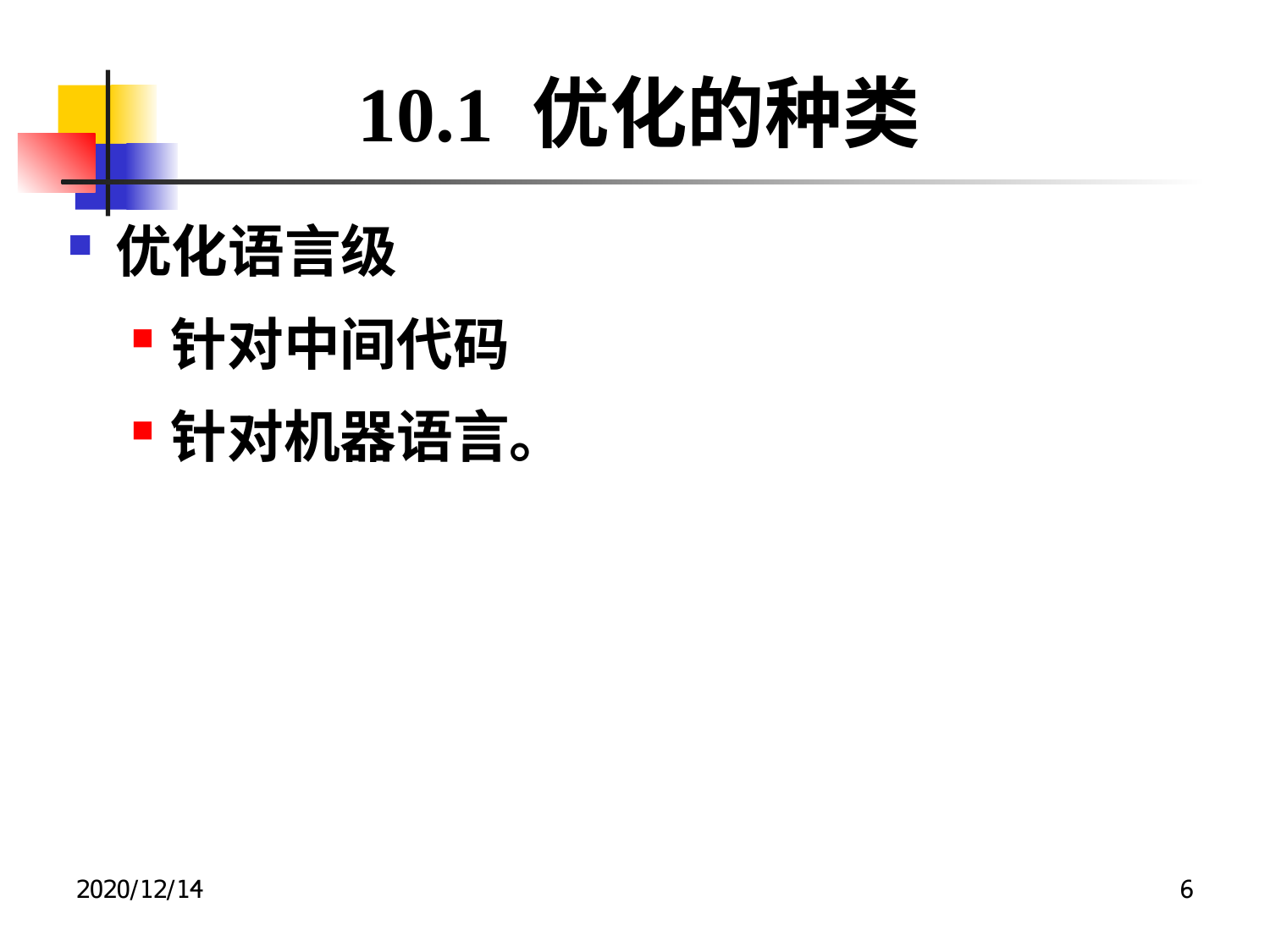

10.1 优化的种类
优化语言级
针对中间代码
针对机器语言。
2020/12/14
6